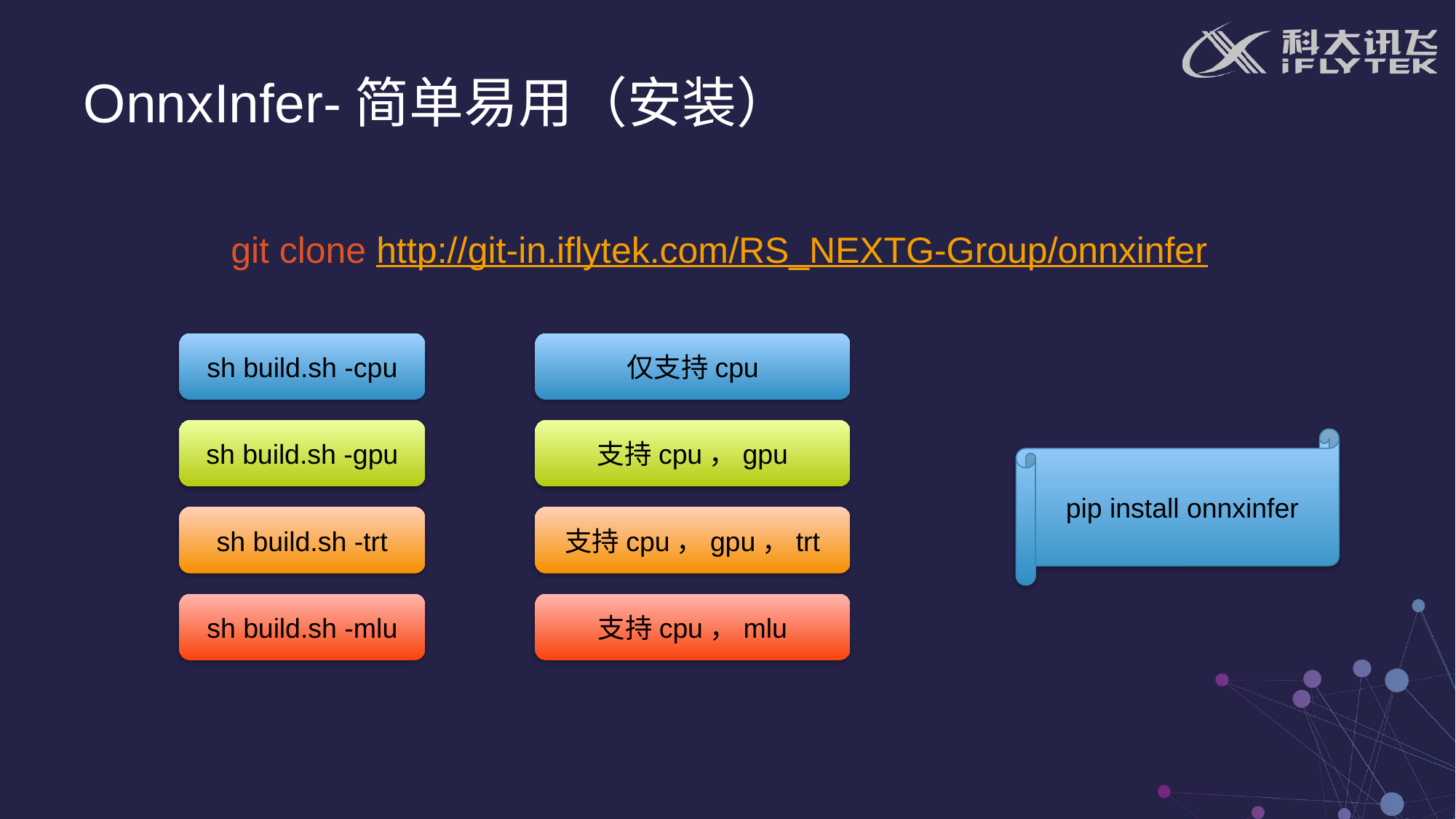

# OnnxInfer-简单易用（安装）
git clone http://git-in.iflytek.com/RS_NEXTG-Group/onnxinfer
sh build.sh -cpu
sh build.sh -gpu
sh build.sh -trt
sh build.sh -mlu
仅支持cpu
支持cpu，gpu
支持cpu，gpu，trt
支持cpu，mlu
pip install onnxinfer